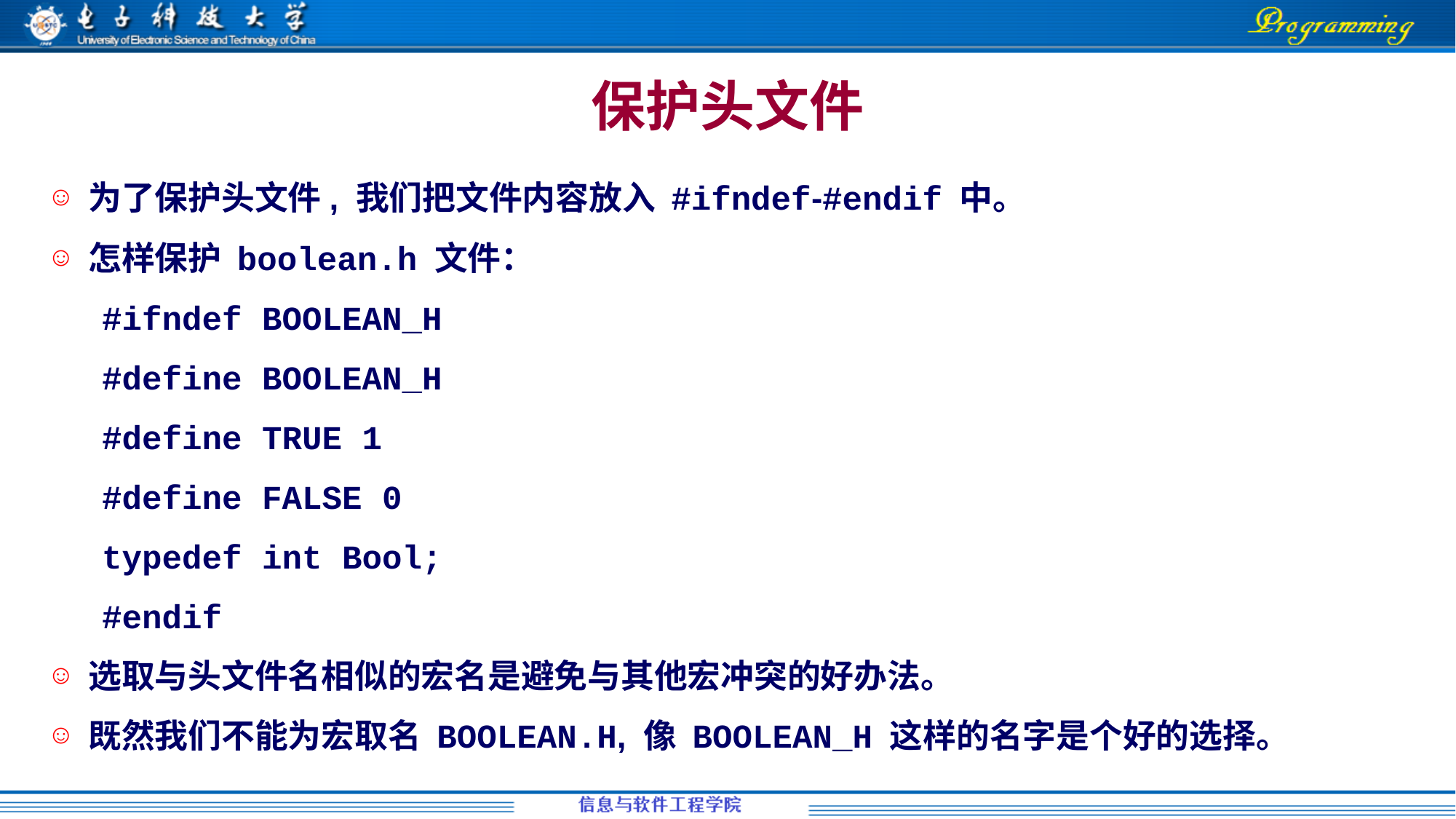

保护头文件
为了保护头文件, 我们把文件内容放入 #ifndef-#endif 中。
怎样保护 boolean.h 文件：
#ifndef BOOLEAN_H
#define BOOLEAN_H
#define TRUE 1
#define FALSE 0
typedef int Bool;
#endif
选取与头文件名相似的宏名是避免与其他宏冲突的好办法。
既然我们不能为宏取名 BOOLEAN.H, 像 BOOLEAN_H 这样的名字是个好的选择。